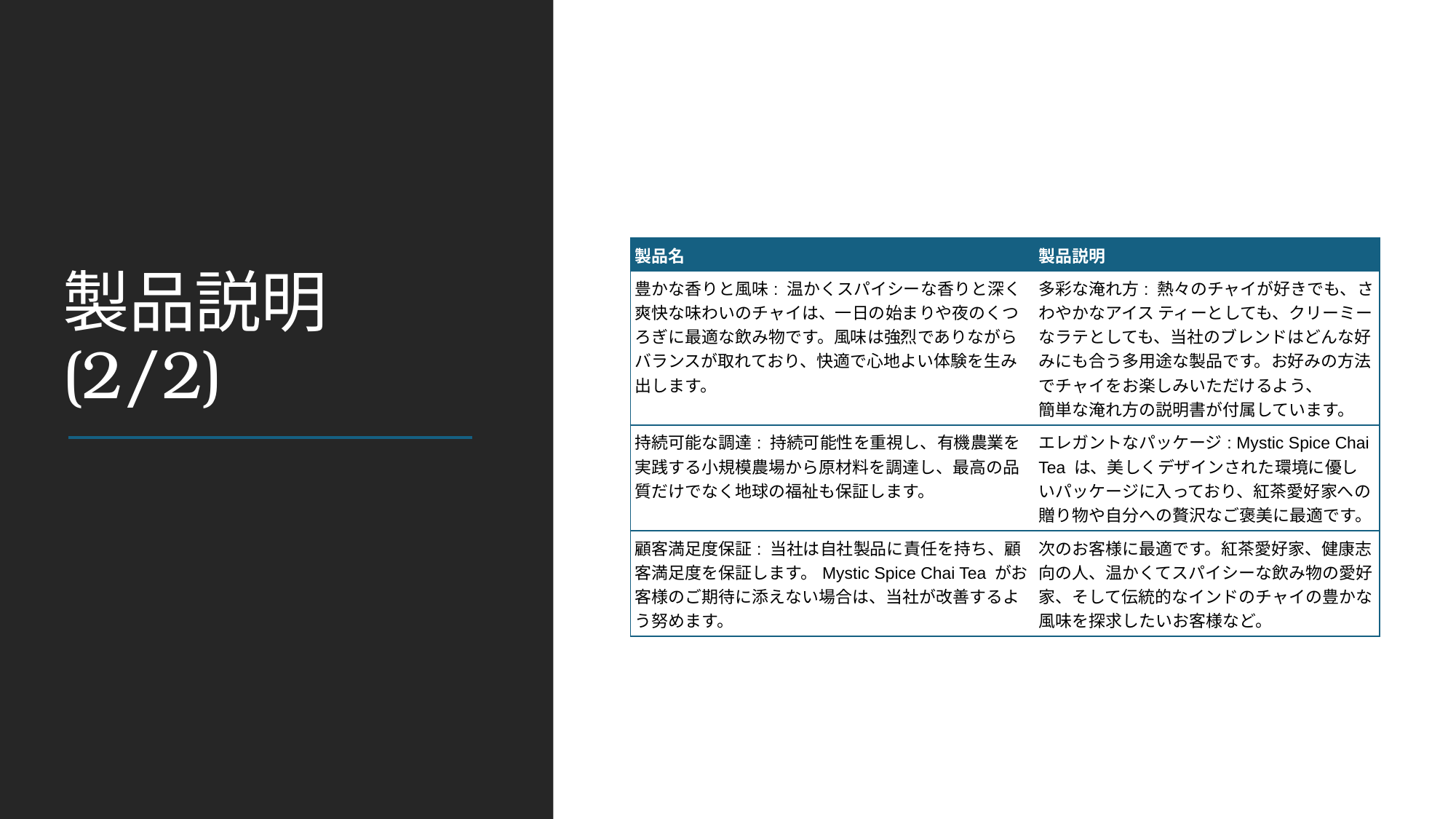

# 製品説明 (2/2)
| 製品名 | 製品説明 |
| --- | --- |
| 豊かな香りと風味: 温かくスパイシーな香りと深く爽快な味わいのチャイは、一日の始まりや夜のくつろぎに最適な飲み物です。風味は強烈でありながらバランスが取れており、快適で心地よい体験を生み出します。 | 多彩な淹れ方: 熱々のチャイが好きでも、さわやかなアイス ティーとしても、クリーミーなラテとしても、当社のブレンドはどんな好みにも合う多用途な製品です。お好みの方法でチャイをお楽しみいただけるよう、 簡単な淹れ方の説明書が付属しています。 |
| 持続可能な調達: 持続可能性を重視し、有機農業を実践する小規模農場から原材料を調達し、最高の品質だけでなく地球の福祉も保証します。 | エレガントなパッケージ: Mystic Spice Chai Tea は、美しくデザインされた環境に優しいパッケージに入っており、紅茶愛好家への贈り物や自分への贅沢なご褒美に最適です。 |
| 顧客満足度保証: 当社は自社製品に責任を持ち、顧客満足度を保証します。Mystic Spice Chai Tea がお客様のご期待に添えない場合は、当社が改善するよう努めます。 | 次のお客様に最適です。紅茶愛好家、健康志向の人、温かくてスパイシーな飲み物の愛好家、そして伝統的なインドのチャイの豊かな風味を探求したいお客様など。 |